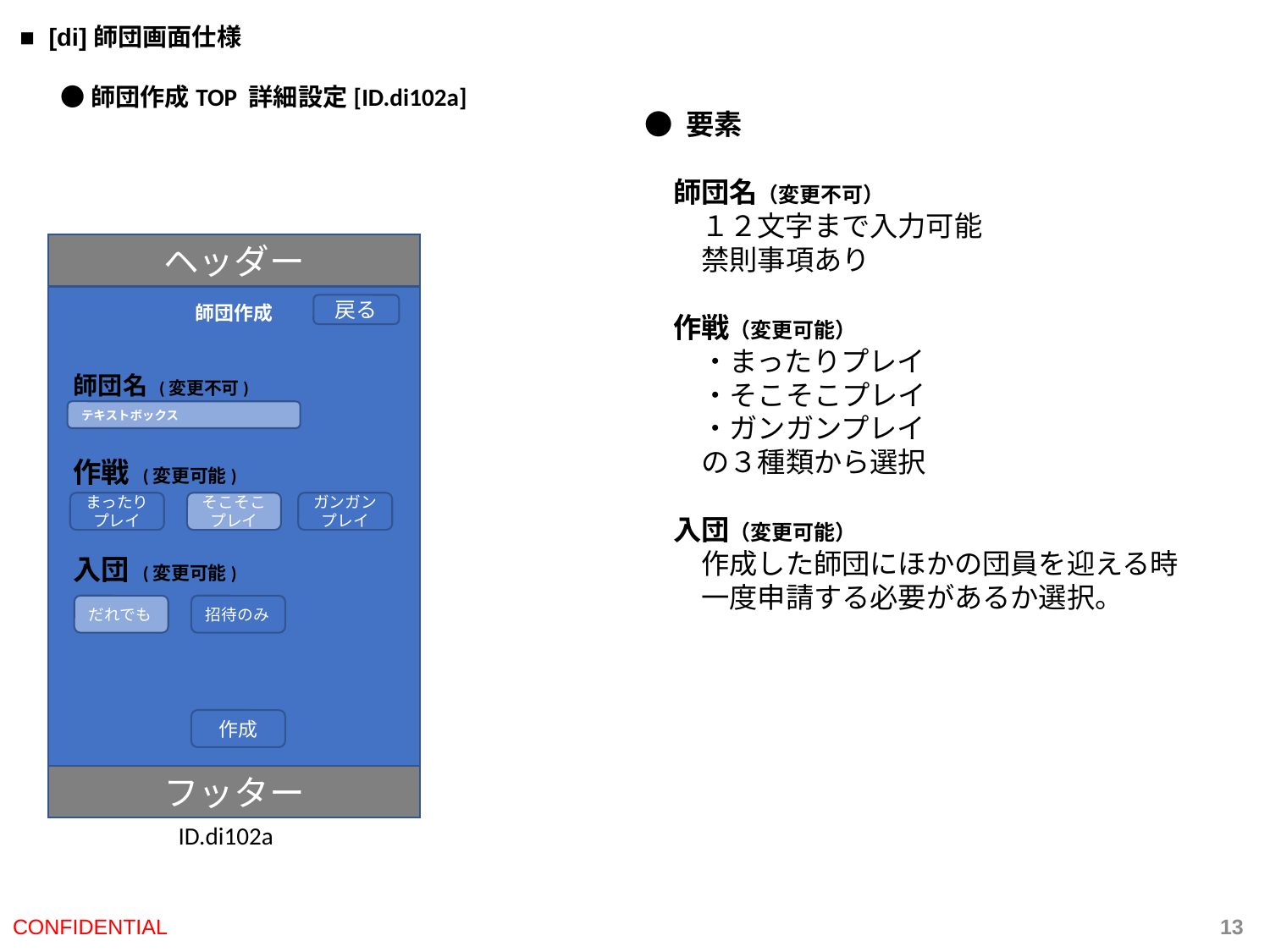

■  [di]師団画面仕様
●師団作成TOP 詳細設定[ID.di102a]
● 要素

　師団名（変更不可）
　　１２文字まで入力可能
　　禁則事項あり

　作戦（変更可能）
　　・まったりプレイ
　　・そこそこプレイ
　　・ガンガンプレイ
　　の３種類から選択

　入団（変更可能）
　　作成した師団にほかの団員を迎える時
　　一度申請する必要があるか選択。

ヘッダー
師団作成
戻る
フッター
師団名 (変更不可)
テキストボックス
作戦 (変更可能)
まったり
プレイ
そこそこ
プレイ
ガンガン
プレイ
入団 (変更可能)
だれでも
招待のみ
作成
ID.di102a
CONFIDENTIAL
13